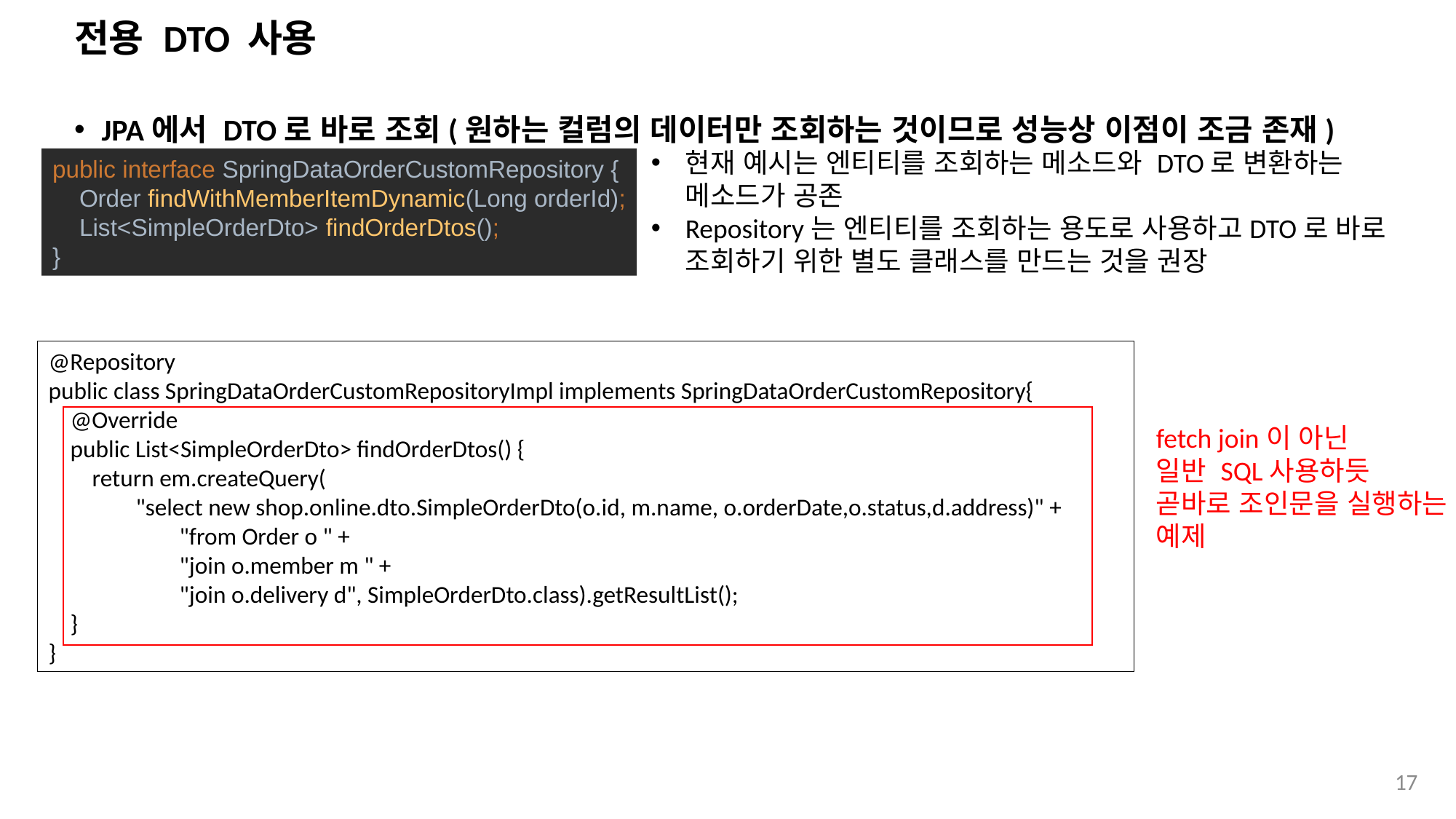

# 전용 DTO 사용
JPA에서 DTO로 바로 조회(원하는 컬럼의 데이터만 조회하는 것이므로 성능상 이점이 조금 존재)

현재 예시는 엔티티를 조회하는 메소드와 DTO로 변환하는 메소드가 공존
Repository는 엔티티를 조회하는 용도로 사용하고DTO로 바로 조회하기 위한 별도 클래스를 만드는 것을 권장
public interface SpringDataOrderCustomRepository {
    Order findWithMemberItemDynamic(Long orderId);
    List<SimpleOrderDto> findOrderDtos();
}
@Repository
public class SpringDataOrderCustomRepositoryImpl implements SpringDataOrderCustomRepository{
    @Override
    public List<SimpleOrderDto> findOrderDtos() {
        return em.createQuery(
                "select new shop.online.dto.SimpleOrderDto(o.id, m.name, o.orderDate,o.status,d.address)" +
                        "from Order o " +
                        "join o.member m " +
                        "join o.delivery d", SimpleOrderDto.class).getResultList();
    }
}

fetch join이 아닌
일반 SQL사용하듯
곧바로 조인문을 실행하는
예제
17